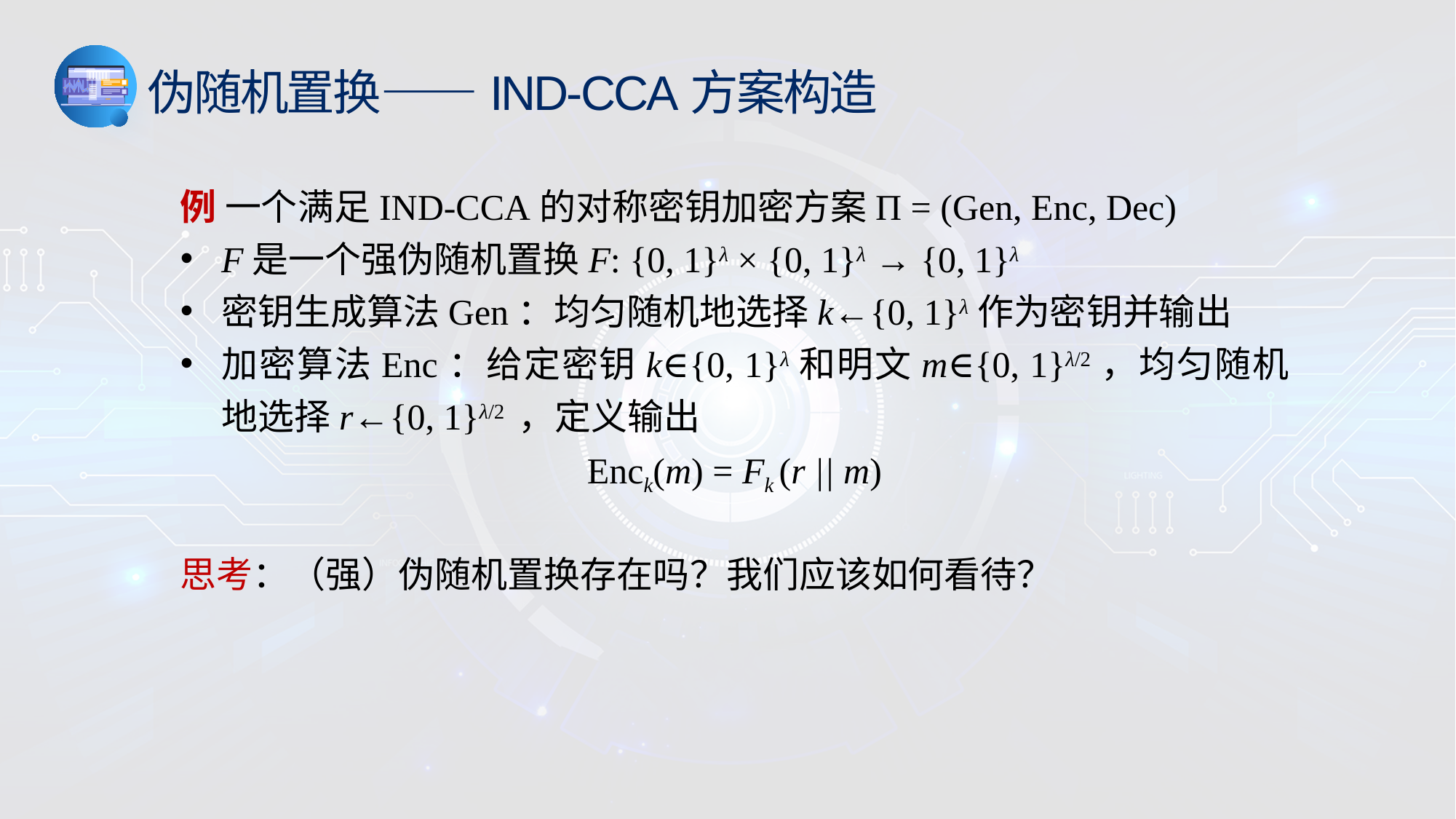

伪随机置换——IND-CCA方案构造

例 一个满足IND-CCA的对称密钥加密方案Π = (Gen, Enc, Dec)
F是一个强伪随机置换F: {0, 1}λ × {0, 1}λ → {0, 1}λ
密钥生成算法Gen：均匀随机地选择k←{0, 1}λ作为密钥并输出
加密算法Enc：给定密钥k∈{0, 1}λ和明文m∈{0, 1}λ/2，均匀随机地选择r←{0, 1}λ/2 ，定义输出
Enck(m) = Fk (r || m)
思考：（强）伪随机置换存在吗？我们应该如何看待？